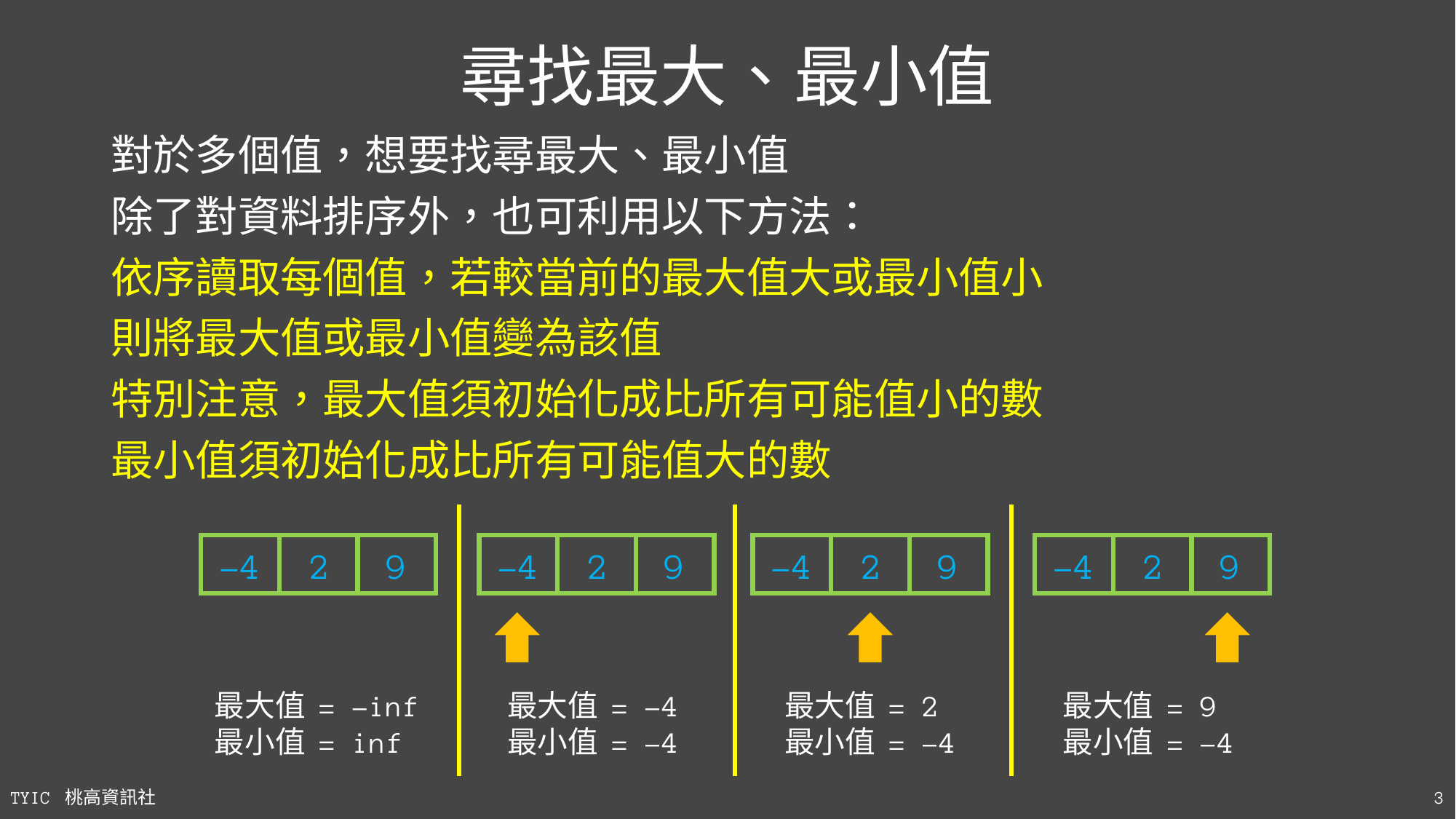

# 尋找最大、最小值
對於多個值，想要找尋最大、最小值
除了對資料排序外，也可利用以下方法：
依序讀取每個值，若較當前的最大值大或最小值小
則將最大值或最小值變為該值
特別注意，最大值須初始化成比所有可能值小的數
最小值須初始化成比所有可能值大的數

-4
2
9

-4
2
9

-4
2
9

-4
2
9

最大值 = -inf
最小值 = inf
最大值 = -4
最小值 = -4
最大值 = 2
最小值 = -4
最大值 = 9
最小值 = -4